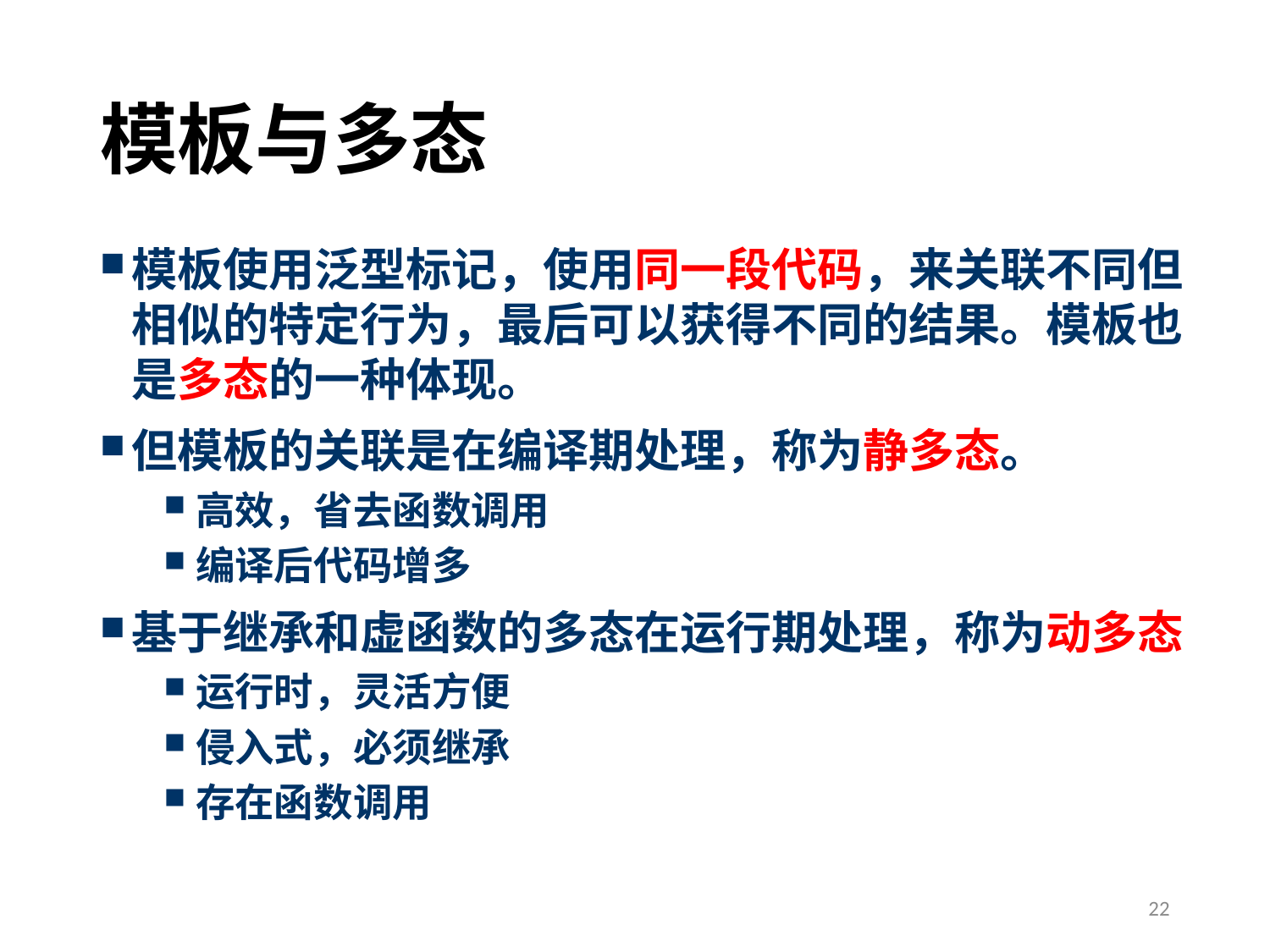

# 模板与多态
模板使用泛型标记，使用同一段代码，来关联不同但相似的特定行为，最后可以获得不同的结果。模板也是多态的一种体现。
但模板的关联是在编译期处理，称为静多态。
高效，省去函数调用
编译后代码增多
基于继承和虚函数的多态在运行期处理，称为动多态
运行时，灵活方便
侵入式，必须继承
存在函数调用
22